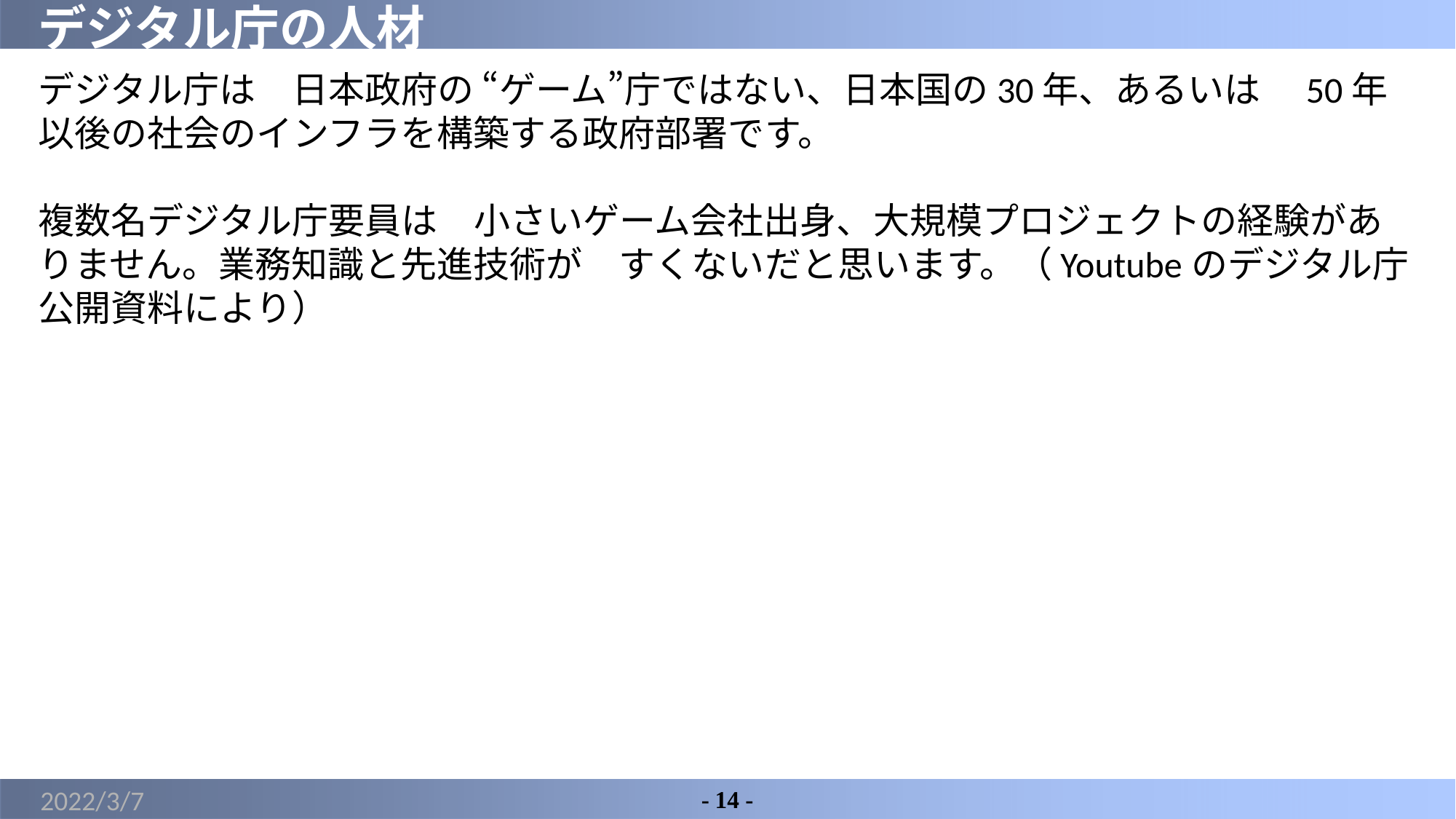

# デジタル庁の人材
デジタル庁は　日本政府の “ゲーム”庁ではない、日本国の30年、あるいは　50年以後の社会のインフラを構築する政府部署です。

複数名デジタル庁要員は　小さいゲーム会社出身、大規模プロジェクトの経験がありません。業務知識と先進技術が　すくないだと思います。（Youtubeのデジタル庁公開資料により）

2022/3/7
- 14 -